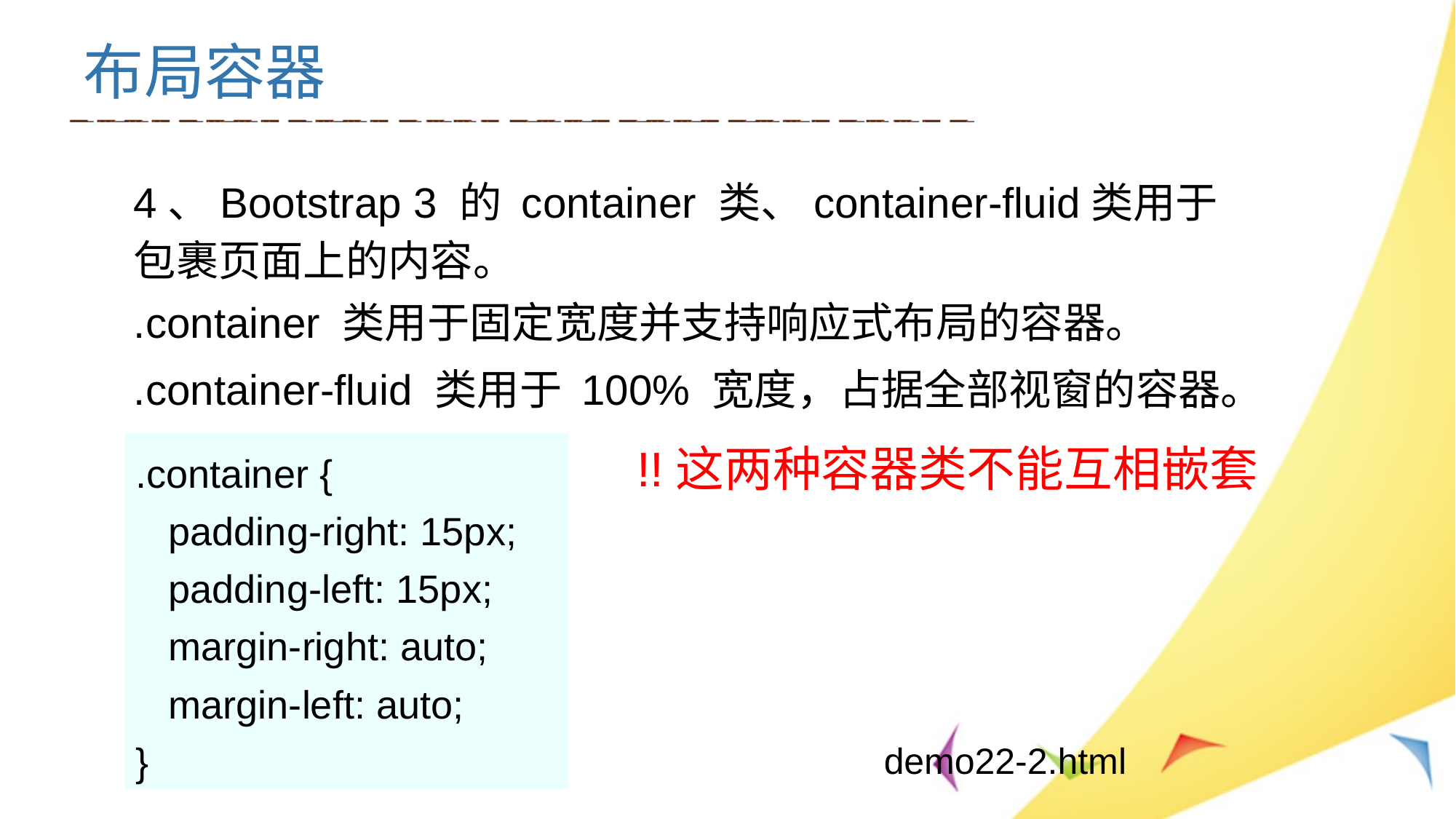

# 布局容器
4、Bootstrap 3 的 container 类、container-fluid类用于包裹页面上的内容。
.container 类用于固定宽度并支持响应式布局的容器。
.container-fluid 类用于 100% 宽度，占据全部视窗的容器。
.container {
   padding-right: 15px;
   padding-left: 15px;
   margin-right: auto;
   margin-left: auto;
}
!!这两种容器类不能互相嵌套
demo22-2.html